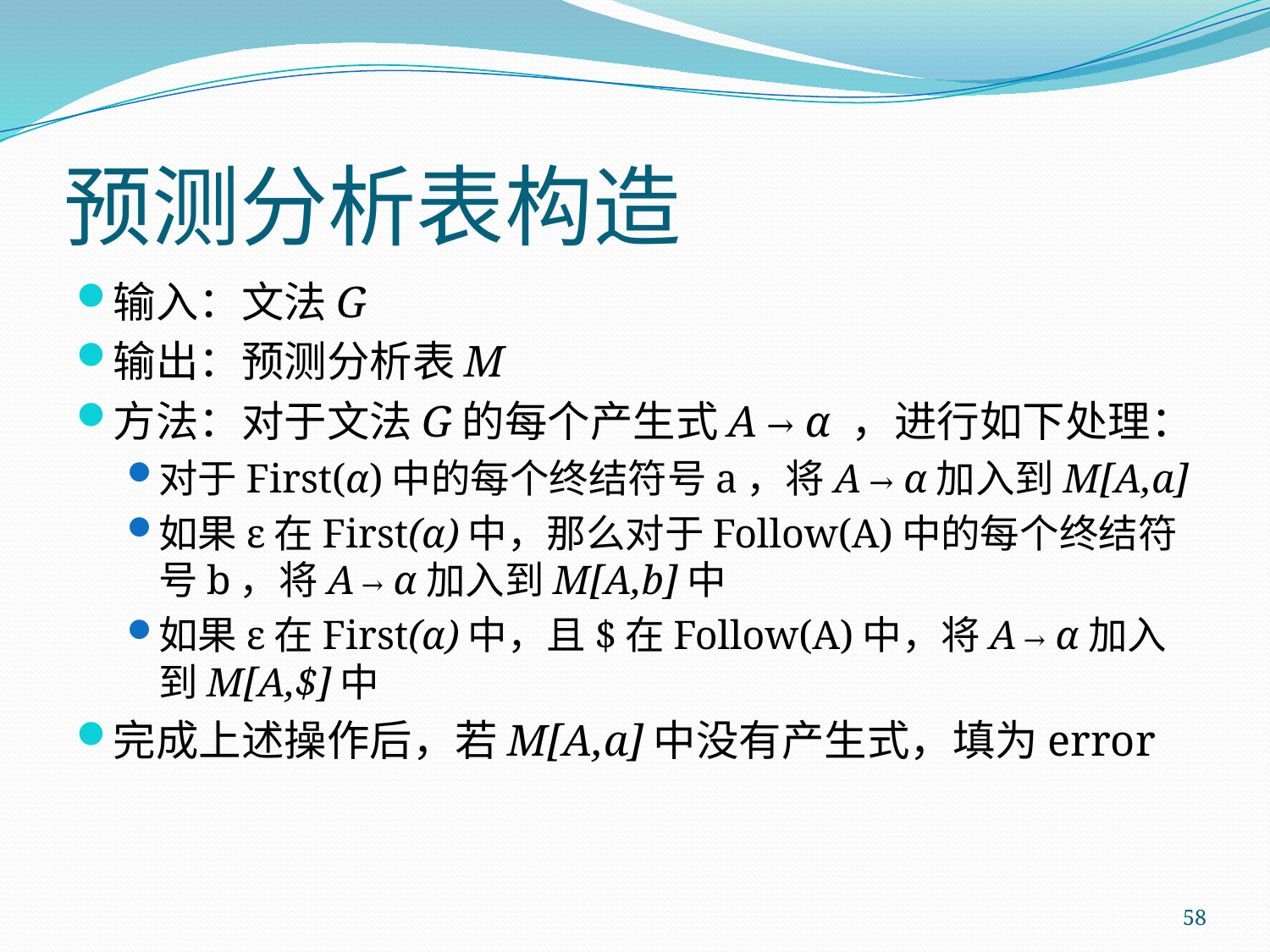

# 预测分析表构造
输入：文法G
输出：预测分析表M
方法：对于文法G的每个产生式A → α ，进行如下处理：
对于First(α)中的每个终结符号a，将A → α加入到M[A,a]
如果ε在First(α)中，那么对于Follow(A)中的每个终结符号b，将A → α加入到M[A,b]中
如果ε在First(α)中，且$在Follow(A)中，将A → α加入到M[A,$]中
完成上述操作后，若M[A,a]中没有产生式，填为error

58